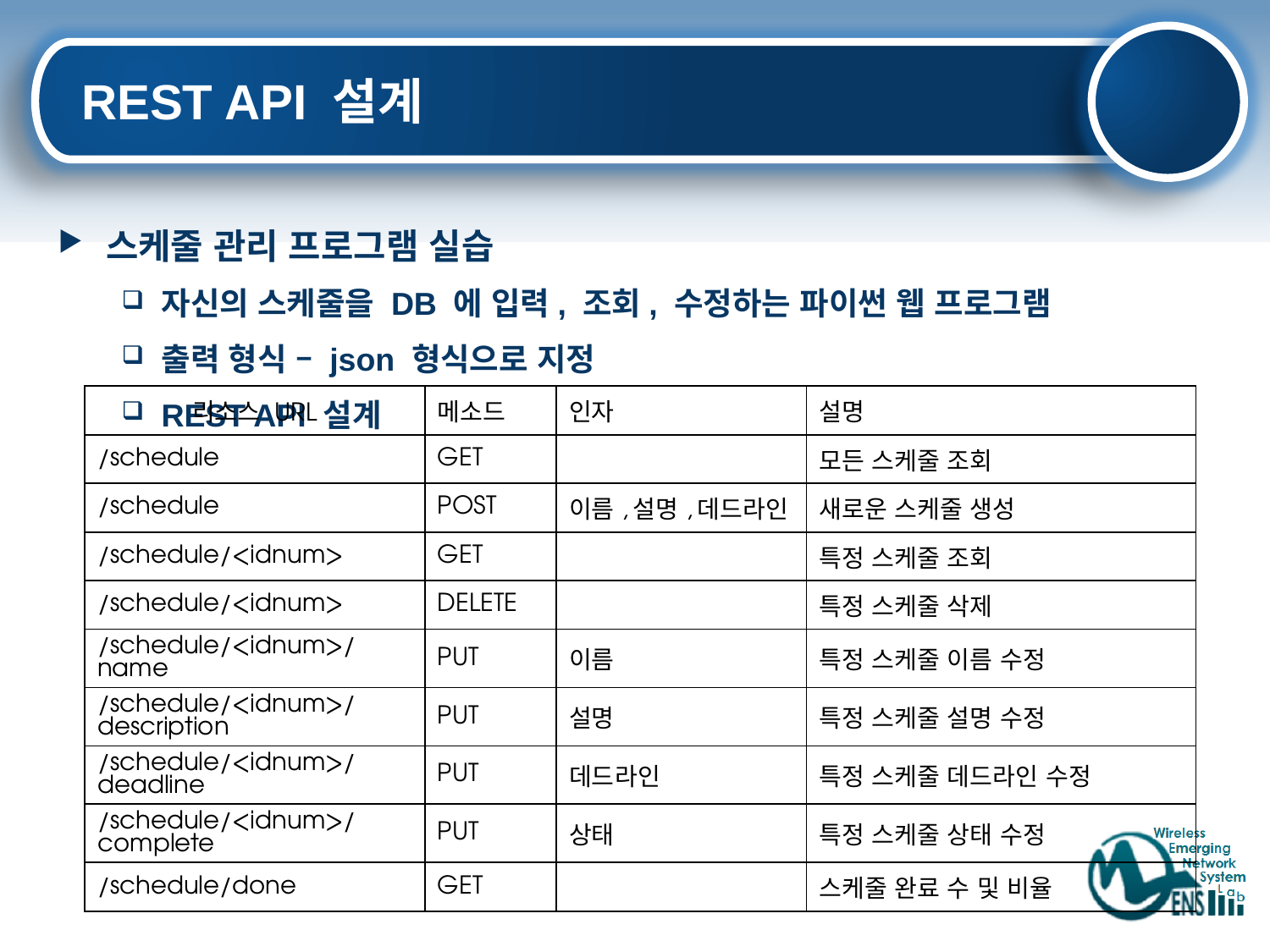

# REST API 설계
스케줄 관리 프로그램 실습
자신의 스케줄을 DB 에 입력, 조회, 수정하는 파이썬 웹 프로그램
출력 형식 – json 형식으로 지정
REST API 설계
| 리소스 URL | 메소드 | 인자 | 설명 |
| --- | --- | --- | --- |
| /schedule | GET |  | 모든 스케줄 조회 |
| /schedule | POST | 이름,설명,데드라인 | 새로운 스케줄 생성 |
| /schedule/<idnum> | GET |  | 특정 스케줄 조회 |
| /schedule/<idnum> | DELETE |  | 특정 스케줄 삭제 |
| /schedule/<idnum>/name | PUT | 이름 | 특정 스케줄 이름 수정 |
| /schedule/<idnum>/description | PUT | 설명 | 특정 스케줄 설명 수정 |
| /schedule/<idnum>/deadline | PUT | 데드라인 | 특정 스케줄 데드라인 수정 |
| /schedule/<idnum>/complete | PUT | 상태 | 특정 스케줄 상태 수정 |
| /schedule/done | GET |  | 스케줄 완료 수 및 비율 |